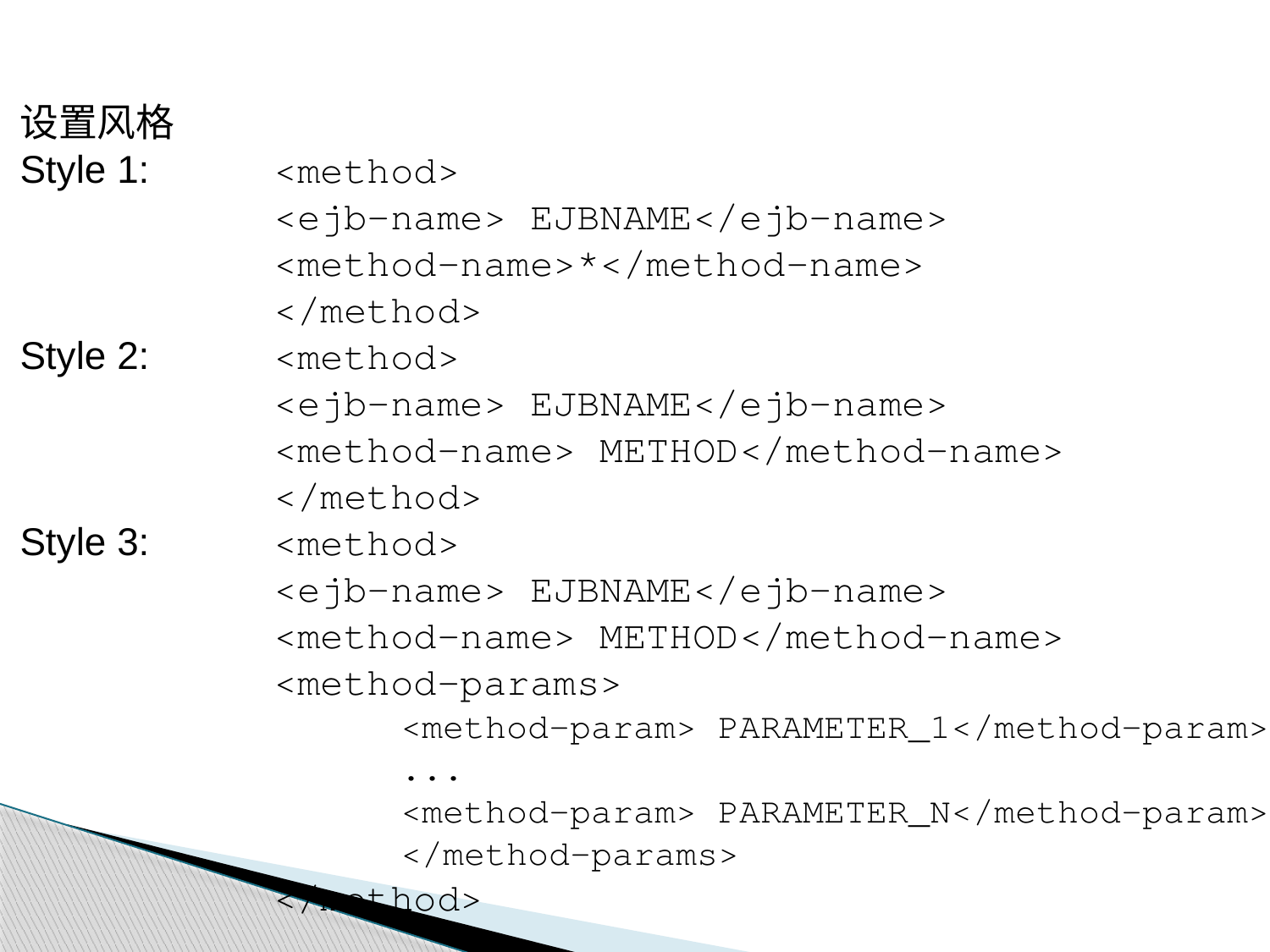

设置风格
Style 1:	<method>
		<ejb-name> EJBNAME</ejb-name>
		<method-name>*</method-name>
		</method>
Style 2:	<method>
		<ejb-name> EJBNAME</ejb-name>
		<method-name> METHOD</method-name>
		</method>
Style 3:	<method>
		<ejb-name> EJBNAME</ejb-name>
		<method-name> METHOD</method-name>
		<method-params>
			<method-param> PARAMETER_1</method-param>
			...
			<method-param> PARAMETER_N</method-param>
			</method-params>
		</method>